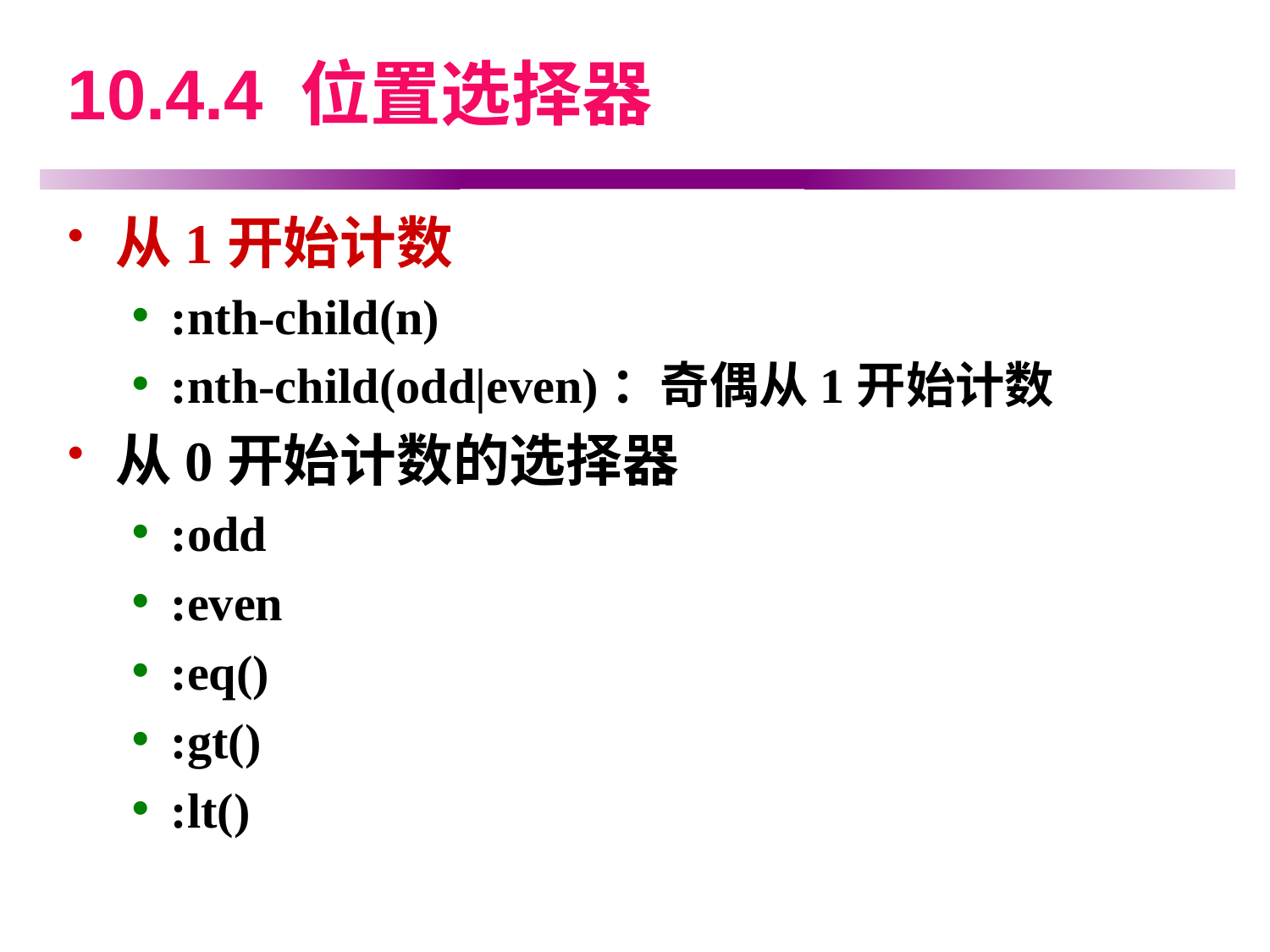

# 10.4.4 位置选择器
从1开始计数
:nth-child(n)
:nth-child(odd|even)：奇偶从1开始计数
从0开始计数的选择器
:odd
:even
:eq()
:gt()
:lt()